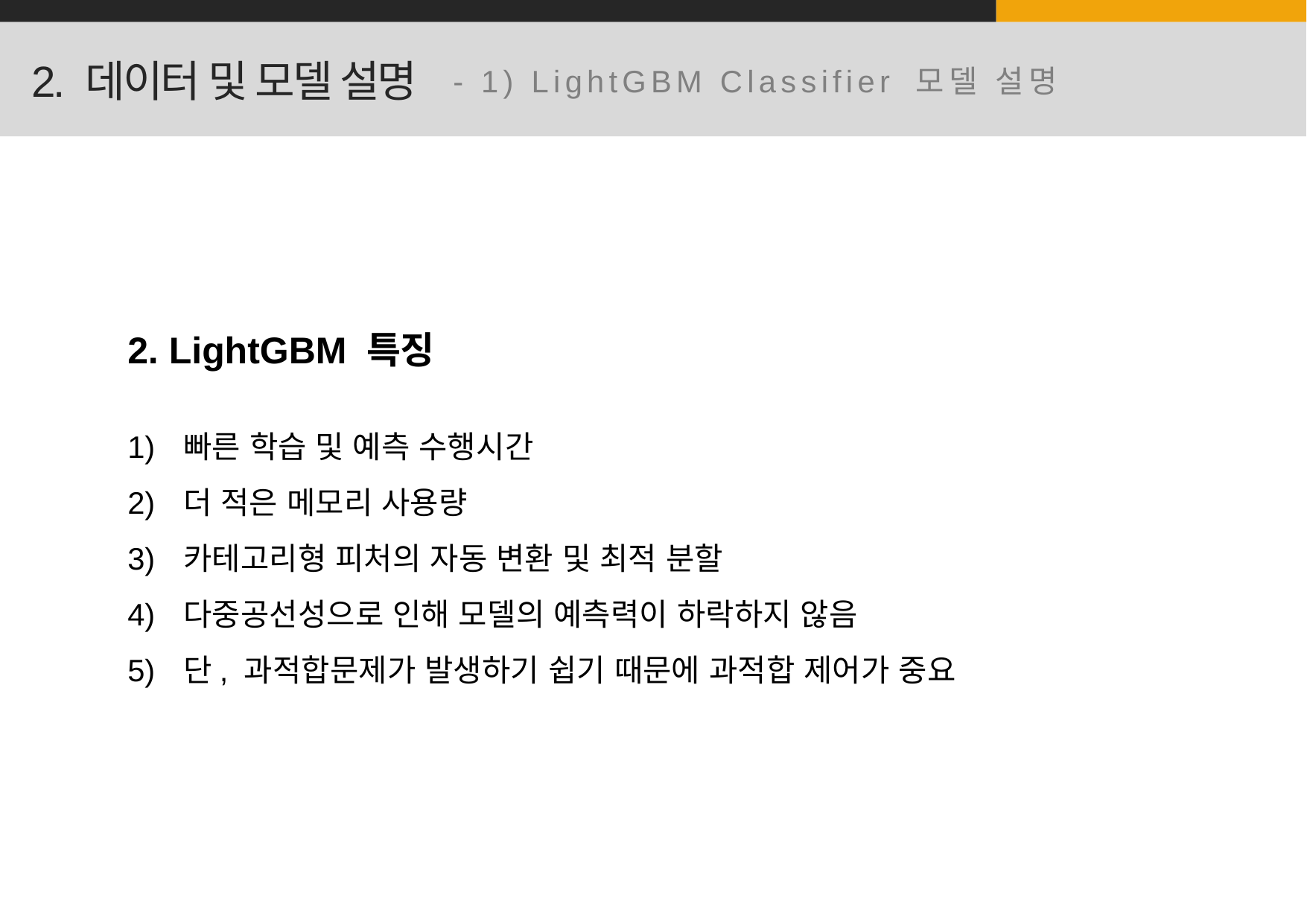

2. 데이터 및 모델 설명
- 1) LightGBM Classifier 모델 설명
2. LightGBM 특징

빠른 학습 및 예측 수행시간
더 적은 메모리 사용량
카테고리형 피처의 자동 변환 및 최적 분할
다중공선성으로 인해 모델의 예측력이 하락하지 않음
단, 과적합문제가 발생하기 쉽기 때문에 과적합 제어가 중요